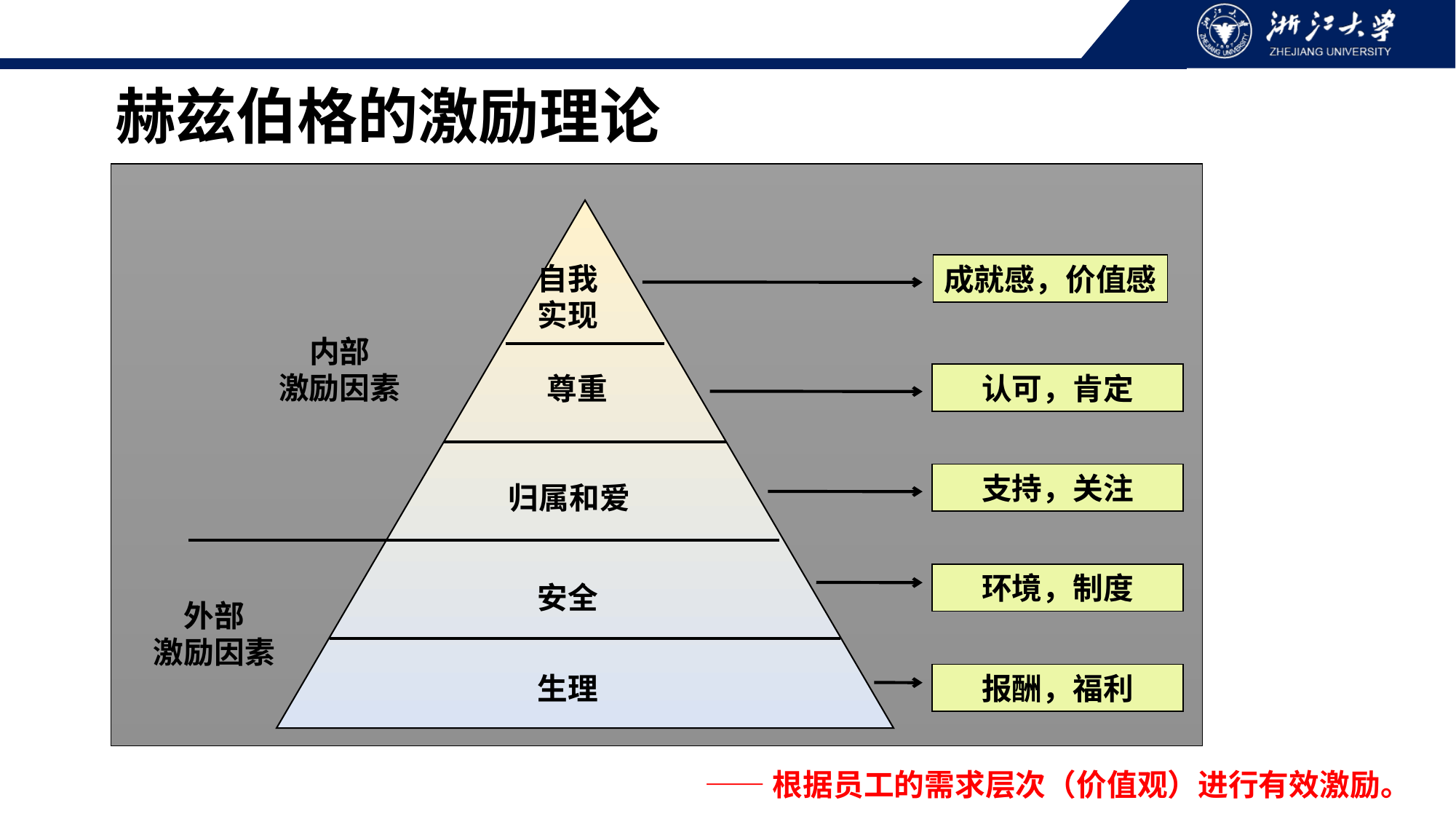

赫兹伯格的激励理论

内部
激励因素
外部
激励因素
自我
实现
尊重
归属和爱
安全
生理
成就感，价值感
认可，肯定
支持，关注
环境，制度
报酬，福利
——根据员工的需求层次（价值观）进行有效激励。